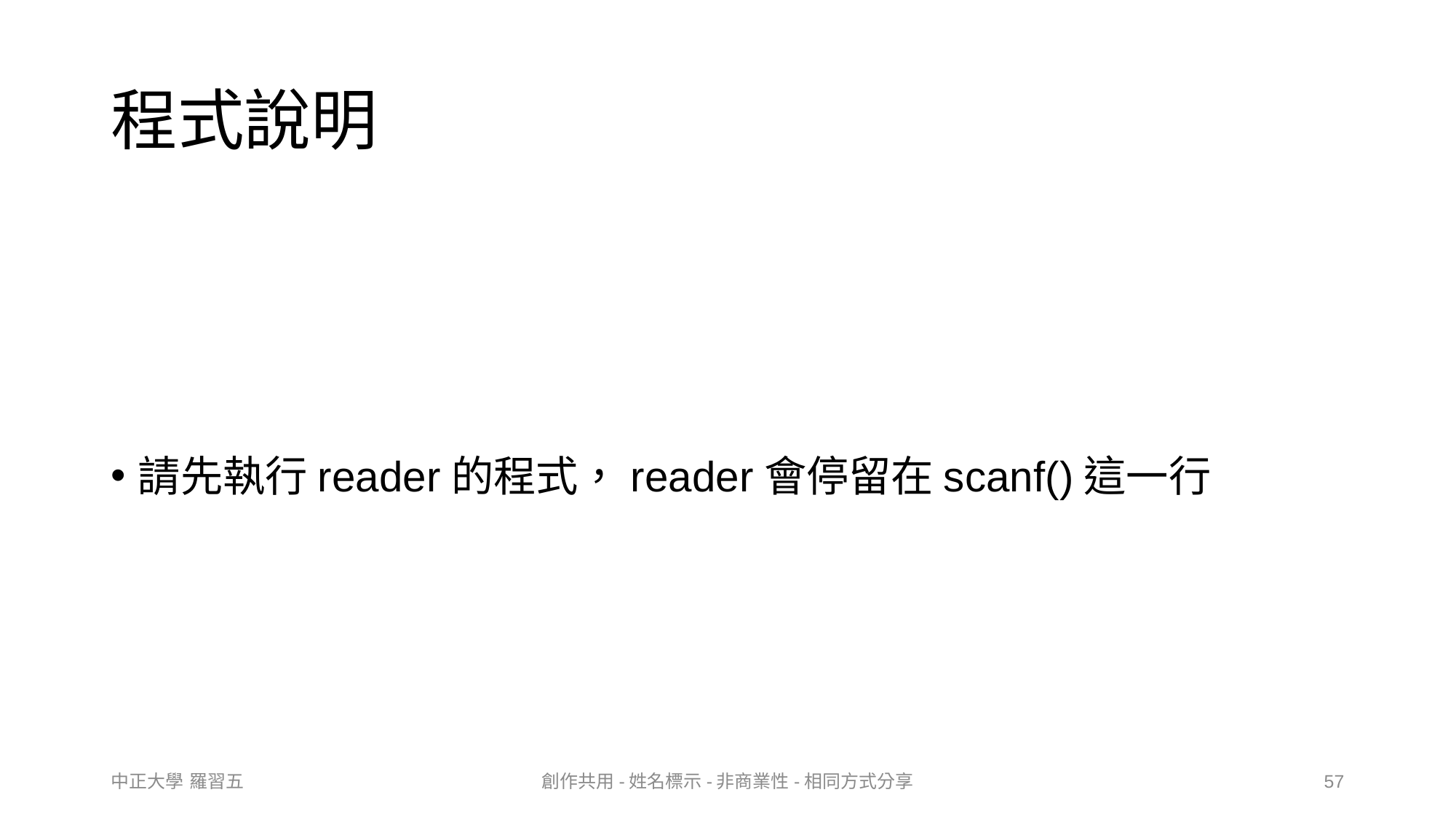

# 程式說明
請先執行reader的程式，reader會停留在scanf()這一行
中正大學 羅習五
創作共用-姓名標示-非商業性-相同方式分享
57